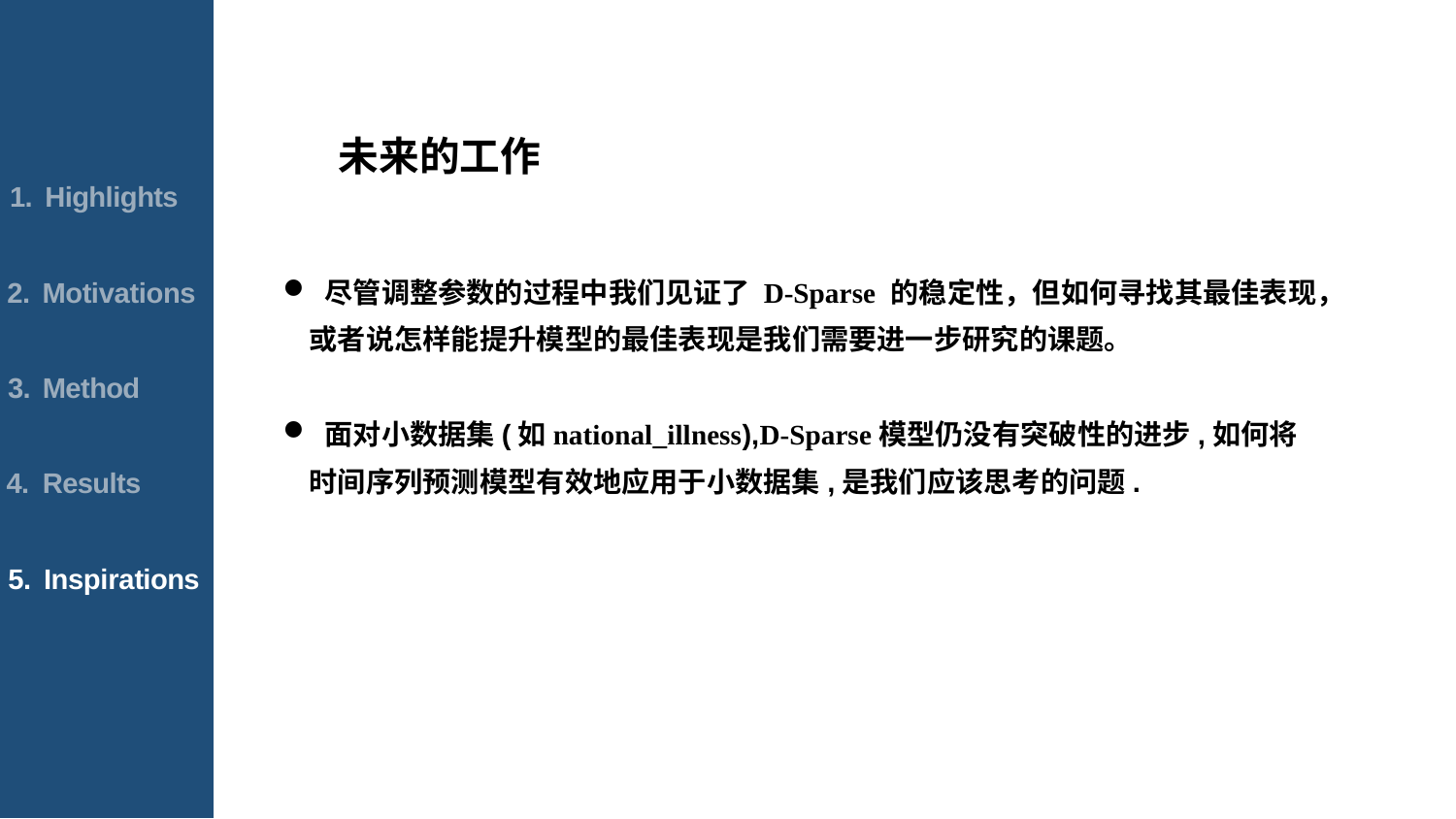

| 1. Highlights 2. Motivations 3. Method 4. Results 5. Inspirations |
| --- |
   未来的工作

 尽管调整参数的过程中我们见证了 D-Sparse 的稳定性，但如何寻找其最佳表现，
   或者说怎样能提升模型的最佳表现是我们需要进一步研究的课题。

 面对小数据集(如national_illness),D-Sparse模型仍没有突破性的进步,如何将
   时间序列预测模型有效地应用于小数据集,是我们应该思考的问题.